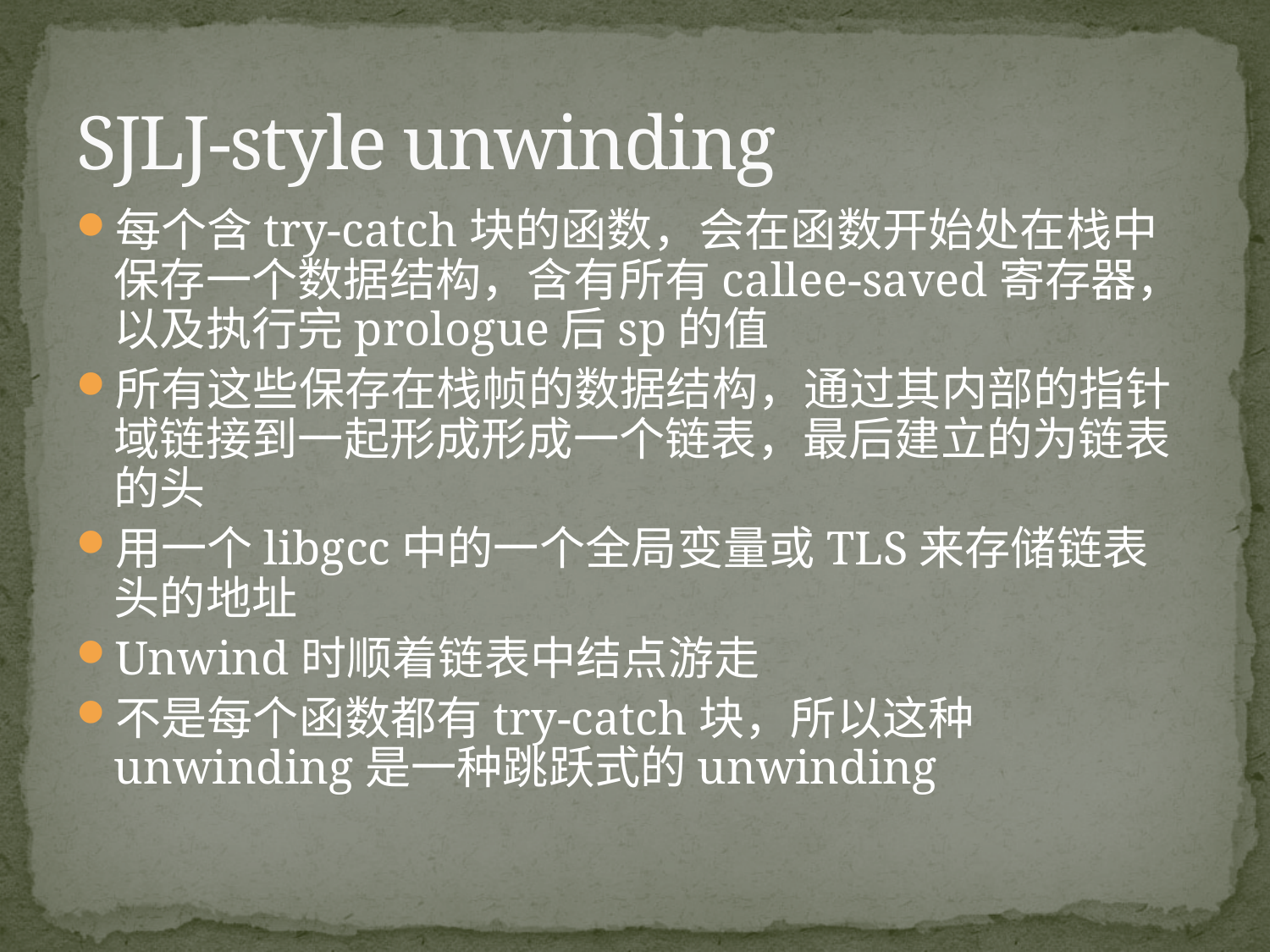

SJLJ-style unwinding
每个含try-catch块的函数，会在函数开始处在栈中保存一个数据结构，含有所有callee-saved寄存器，以及执行完prologue后sp的值
所有这些保存在栈帧的数据结构，通过其内部的指针域链接到一起形成形成一个链表，最后建立的为链表的头
用一个libgcc中的一个全局变量或TLS来存储链表头的地址
Unwind时顺着链表中结点游走
不是每个函数都有try-catch块，所以这种unwinding是一种跳跃式的unwinding